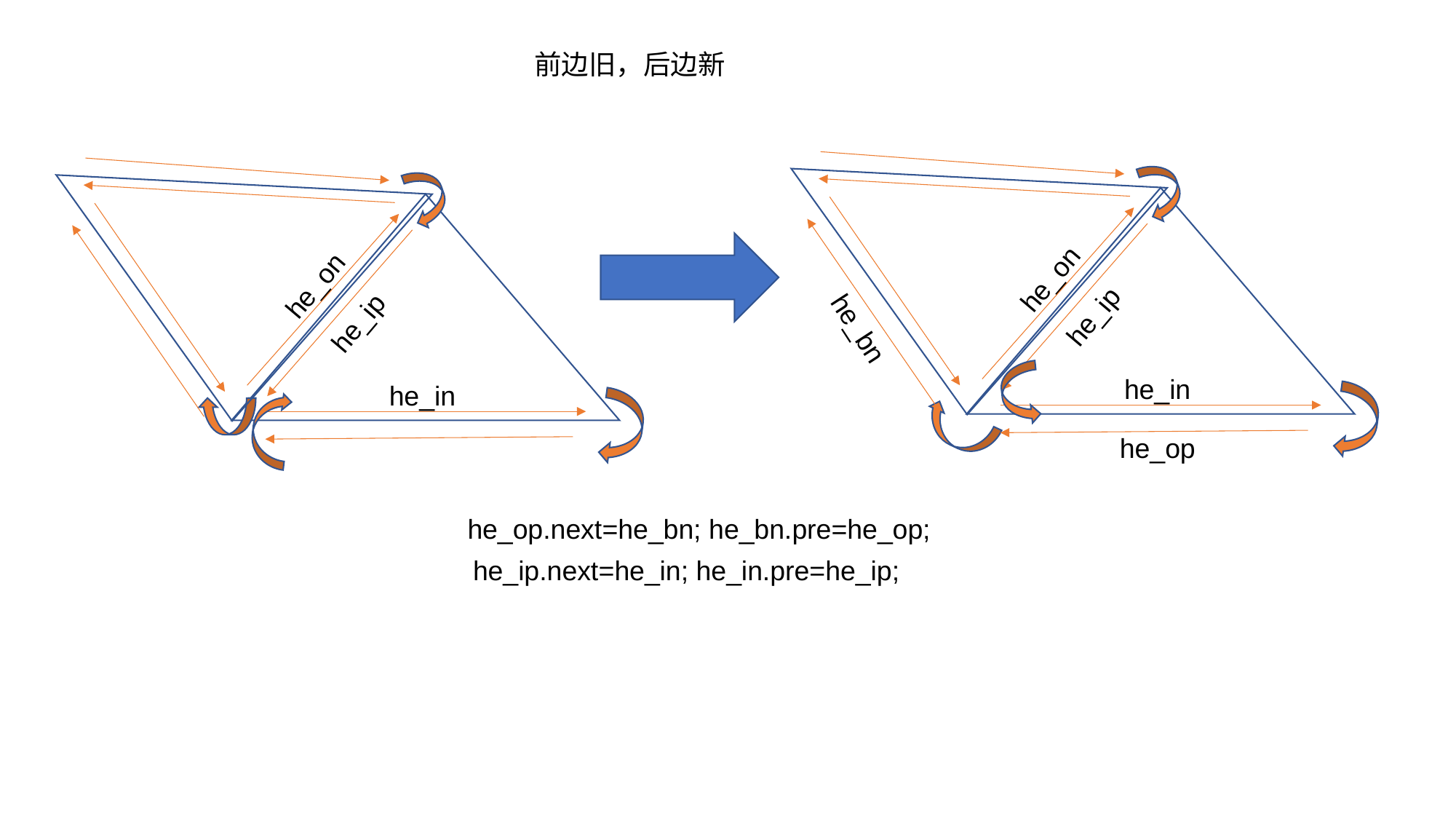

前边旧，后边新

he_on
he_on
he_ip
he_ip
he_bn
he_in
he_in

he_op
he_op.next=he_bn; he_bn.pre=he_op;
he_ip.next=he_in; he_in.pre=he_ip;